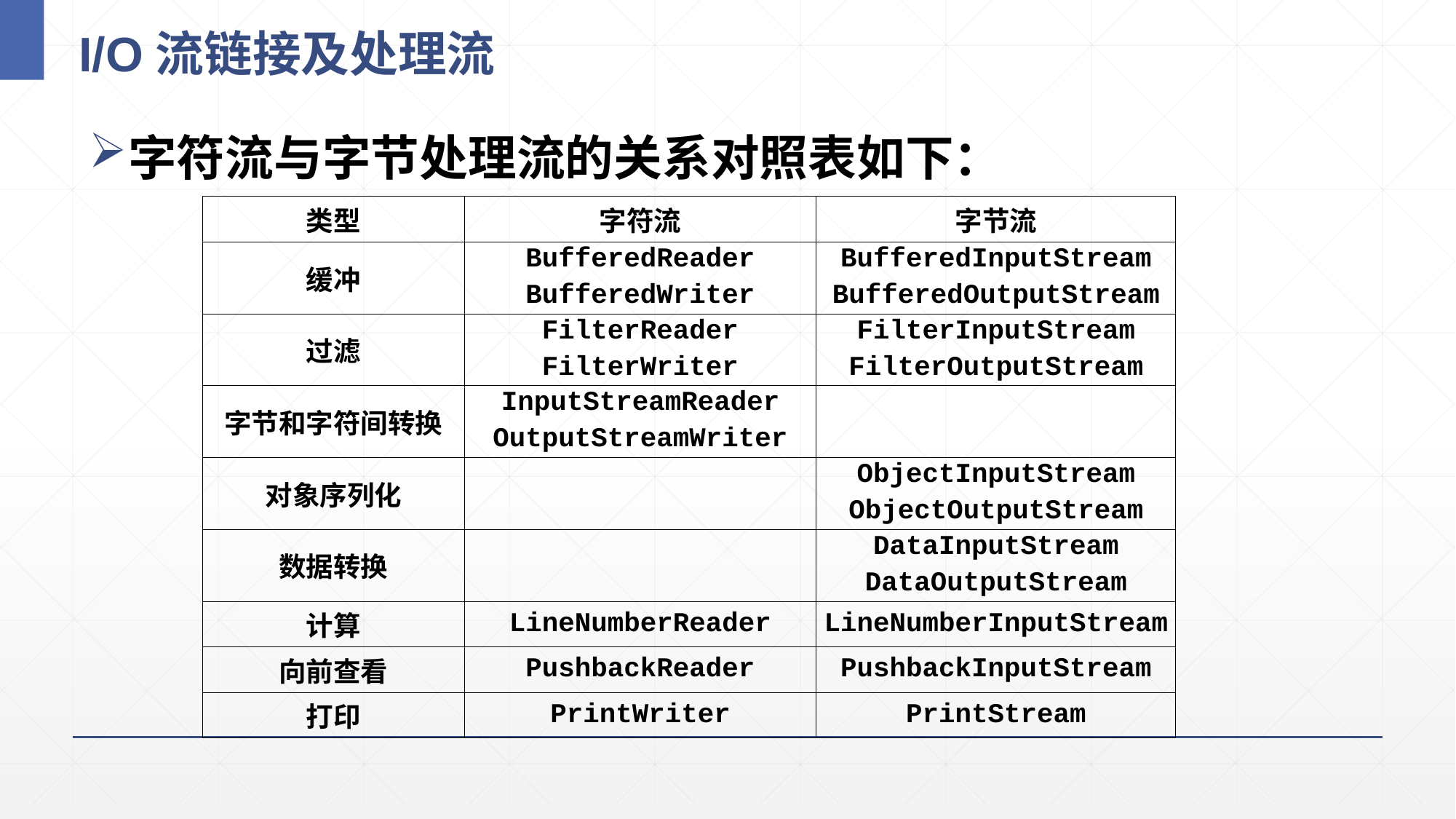

# I/O流链接及处理流
字符流与字节处理流的关系对照表如下：
| 类型 | 字符流 | 字节流 |
| --- | --- | --- |
| 缓冲 | BufferedReader BufferedWriter | BufferedInputStream BufferedOutputStream |
| 过滤 | FilterReader FilterWriter | FilterInputStream FilterOutputStream |
| 字节和字符间转换 | InputStreamReader OutputStreamWriter |  |
| 对象序列化 |  | ObjectInputStream ObjectOutputStream |
| 数据转换 |  | DataInputStream DataOutputStream |
| 计算 | LineNumberReader | LineNumberInputStream |
| 向前查看 | PushbackReader | PushbackInputStream |
| 打印 | PrintWriter | PrintStream |